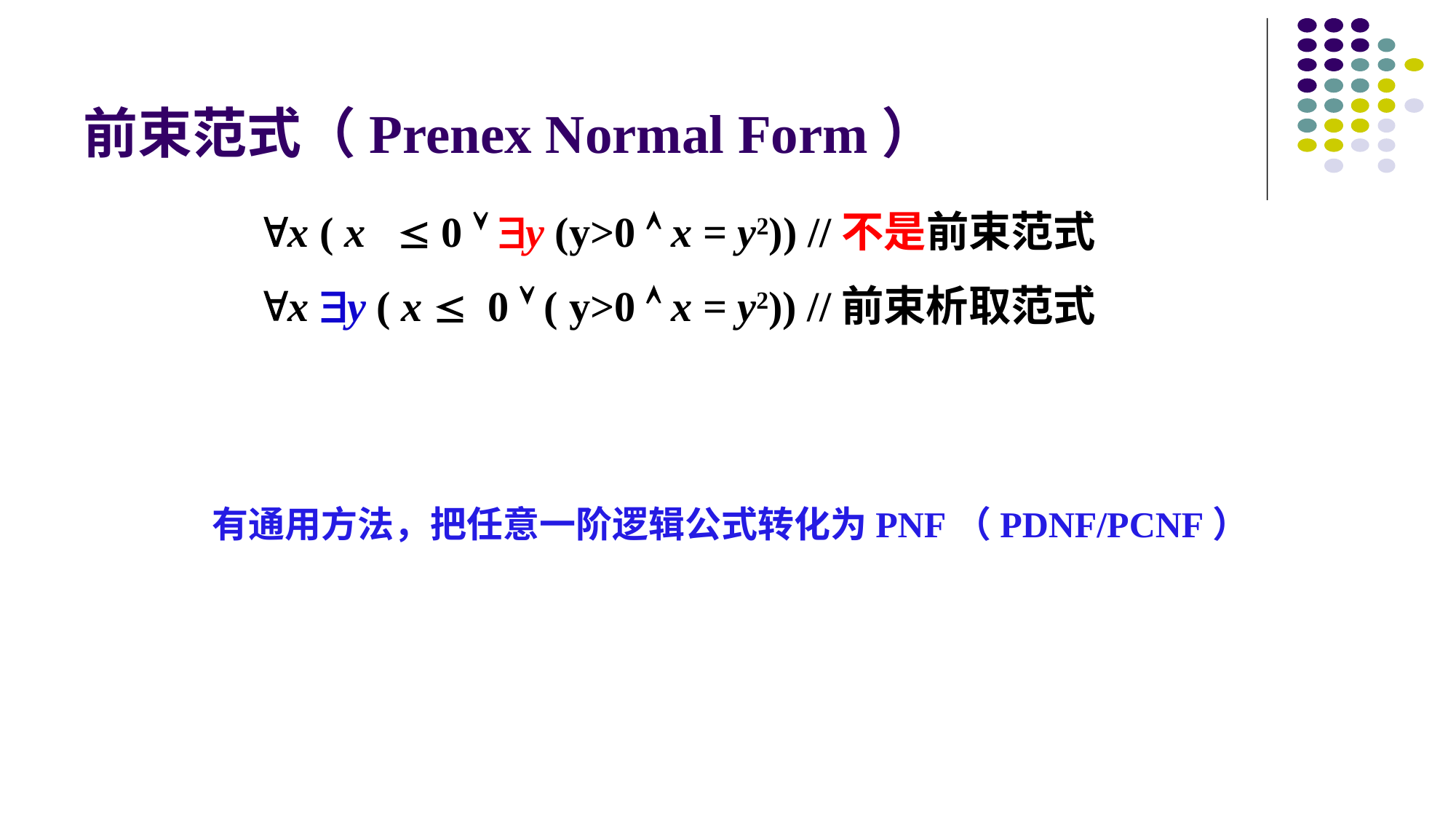

# 前束范式（Prenex Normal Form）
∀x ( x  ≤ 0 ∨ ∃y (y>0 ∧ x = y2)) //不是前束范式
∀x ∃y ( x ≤  0 ∨ ( y>0 ∧ x = y2)) //前束析取范式

有通用方法，把任意一阶逻辑公式转化为PNF（PDNF/PCNF）